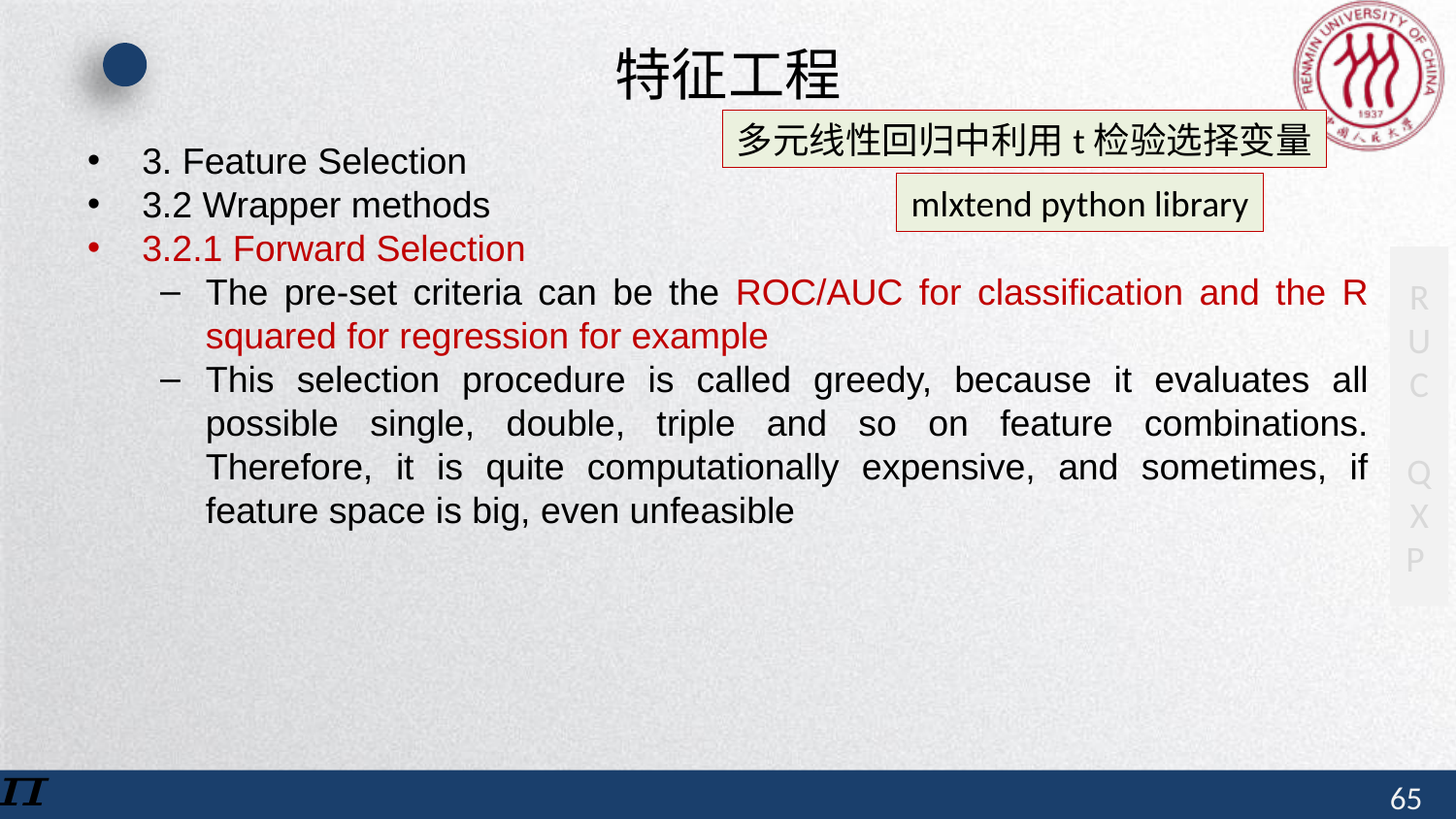

# 特征工程
多元线性回归中利用t检验选择变量
3. Feature Selection
3.2 Wrapper methods
3.2.1 Forward Selection
The pre-set criteria can be the ROC/AUC for classification and the R squared for regression for example
This selection procedure is called greedy, because it evaluates all possible single, double, triple and so on feature combinations. Therefore, it is quite computationally expensive, and sometimes, if feature space is big, even unfeasible
mlxtend python library